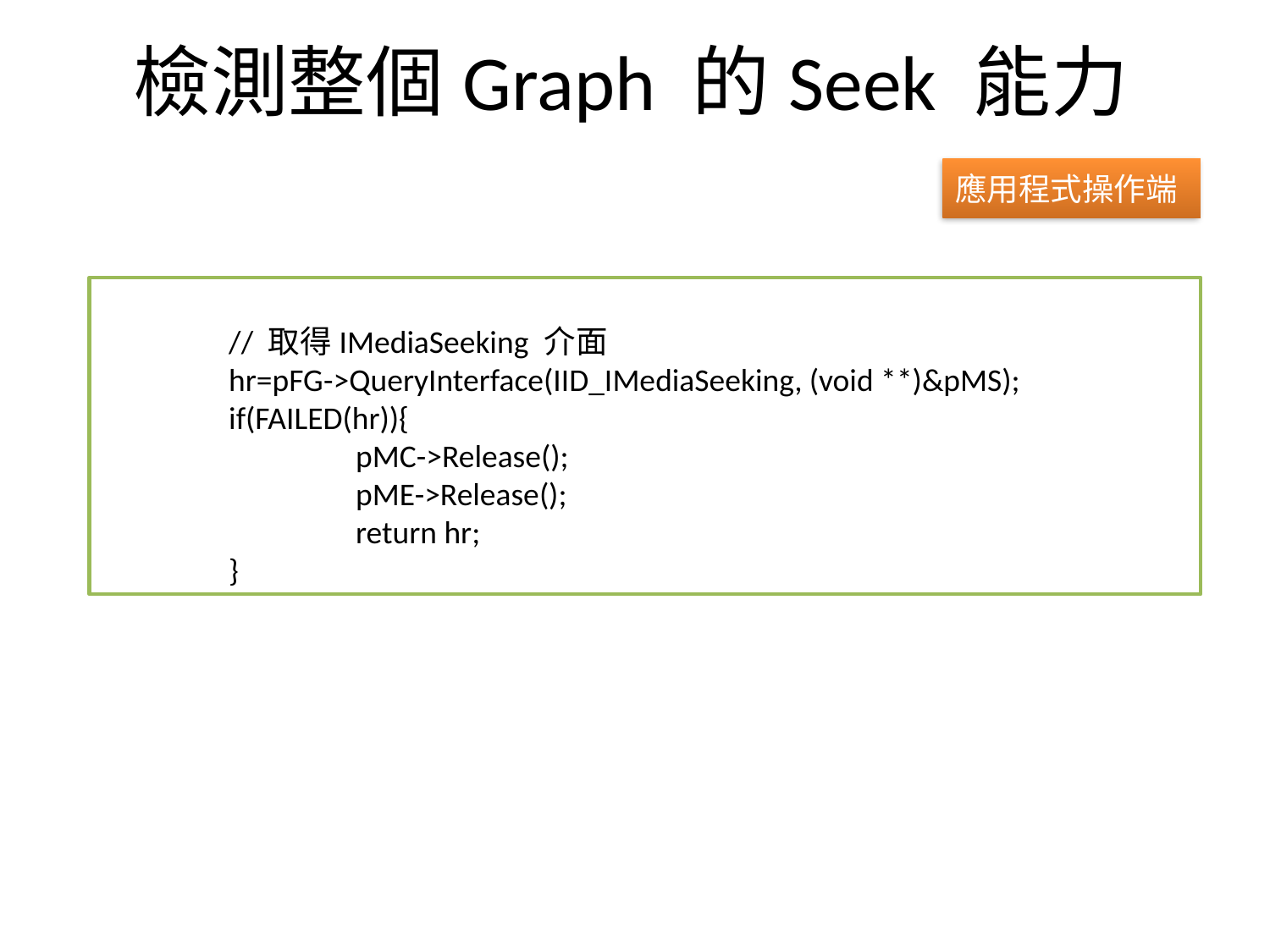

# 檢測整個Graph 的Seek 能力
應用程式操作端

	// 取得IMediaSeeking 介面
	hr=pFG->QueryInterface(IID_IMediaSeeking, (void **)&pMS);
	if(FAILED(hr)){
		pMC->Release();
		pME->Release();
		return hr;
	}